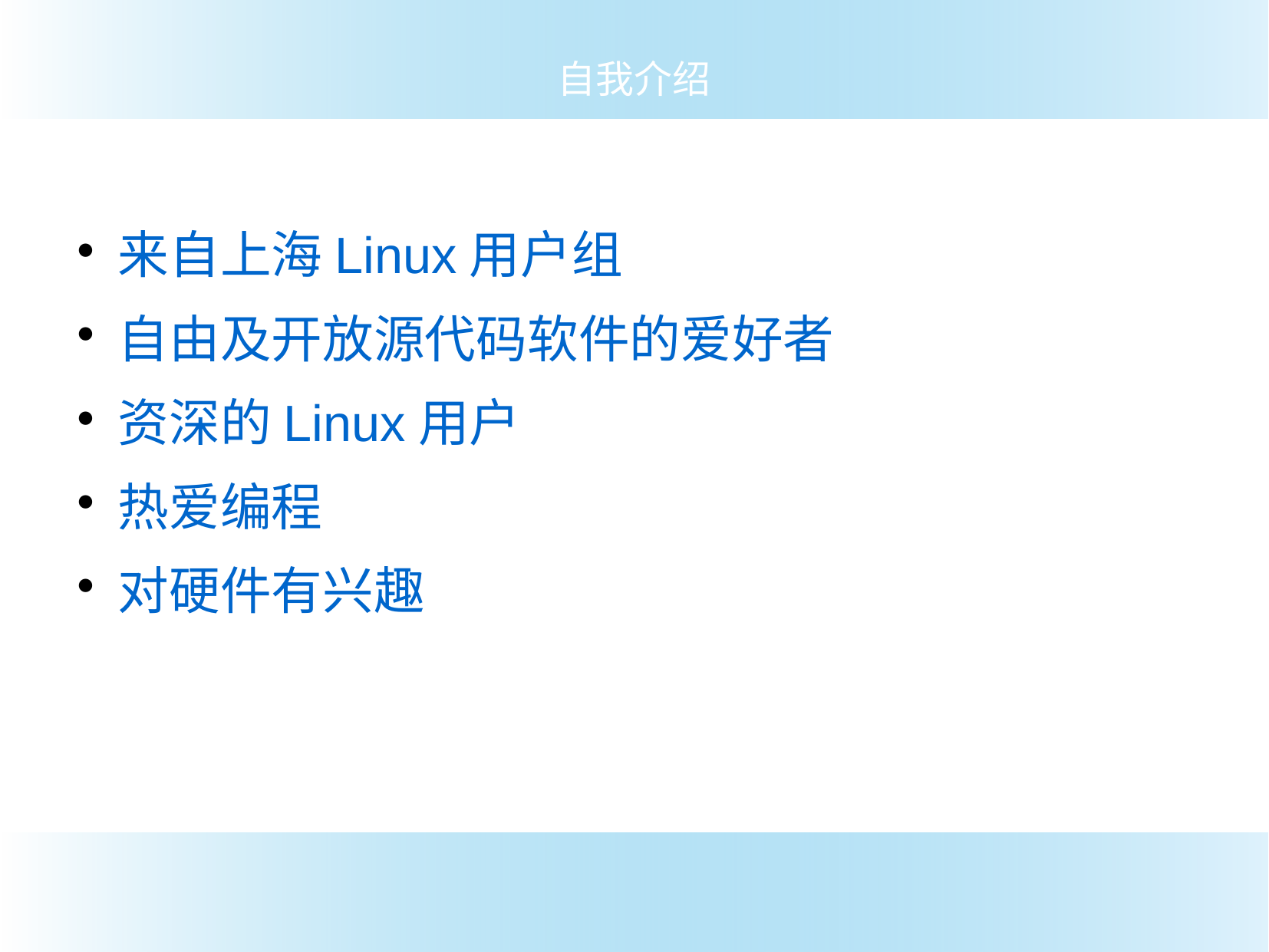

自我介绍
来自上海Linux用户组
自由及开放源代码软件的爱好者
资深的Linux用户
热爱编程
对硬件有兴趣